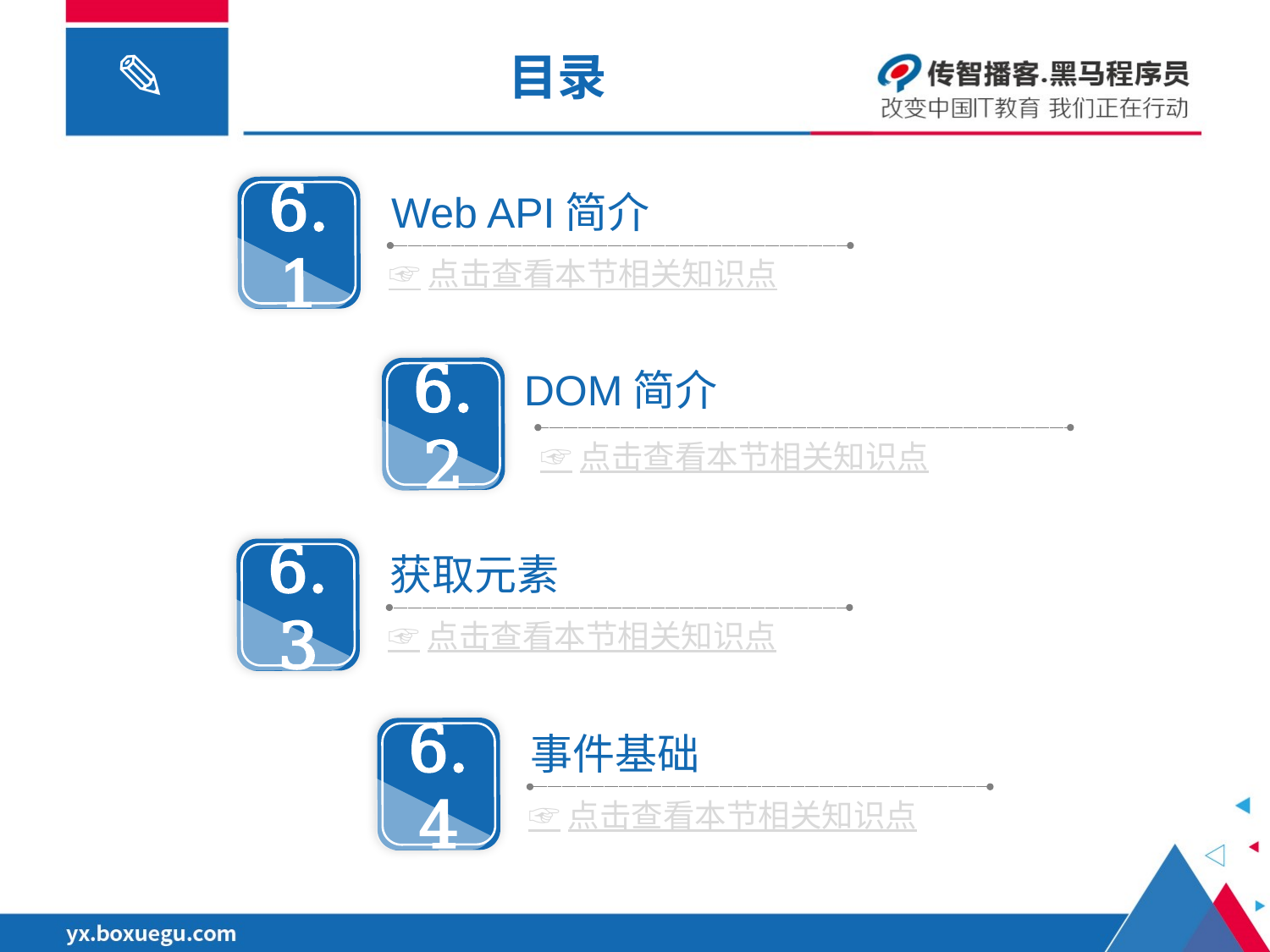

# 目录
6.1

Web API简介
☞点击查看本节相关知识点
6.2

DOM简介
☞点击查看本节相关知识点
6.3

获取元素
☞点击查看本节相关知识点
6.4

事件基础
☞点击查看本节相关知识点